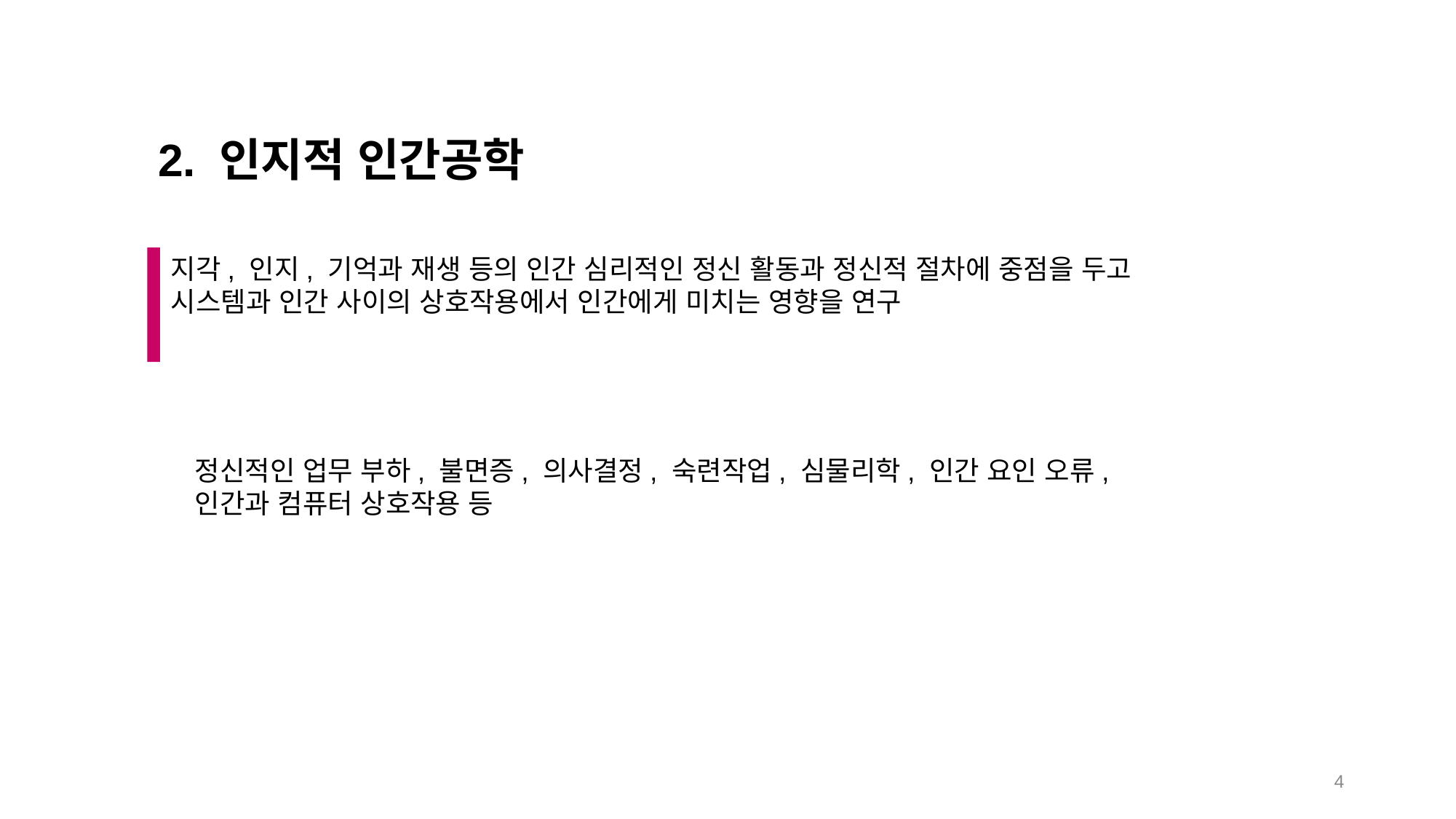

2. 인지적 인간공학
지각, 인지, 기억과 재생 등의 인간 심리적인 정신 활동과 정신적 절차에 중점을 두고 시스템과 인간 사이의 상호작용에서 인간에게 미치는 영향을 연구

정신적인 업무 부하, 불면증, 의사결정, 숙련작업, 심물리학, 인간 요인 오류, 인간과 컴퓨터 상호작용 등
4